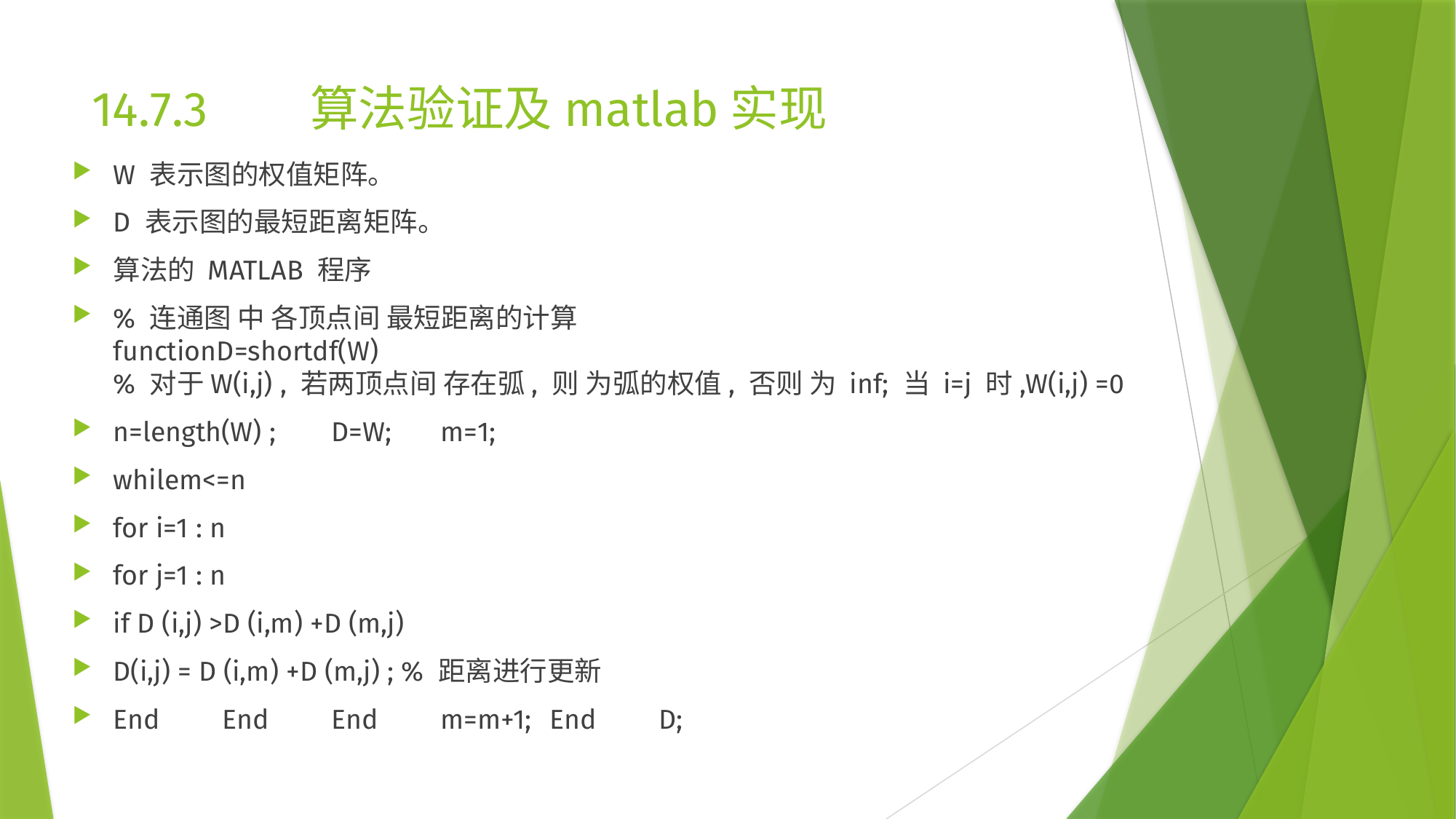

14.7.3 	算法验证及matlab实现
W 表示图的权值矩阵。
D 表示图的最短距离矩阵。
算法的 MATLAB 程序
% 连通图 中 各顶点间 最短距离的计算
functionD=shortdf(W)
% 对于W(i,j) , 若两顶点间 存在弧, 则 为弧的权值, 否则 为 inf; 当 i=j 时,W(i,j) =0
n=length(W) ;	D=W;	m=1;
whilem<=n
for i=1 : n
for j=1 : n
if D (i,j) >D (i,m) +D (m,j)
D(i,j) = D (i,m) +D (m,j) ; % 距离进行更新
End	End	End	m=m+1;	End	D;